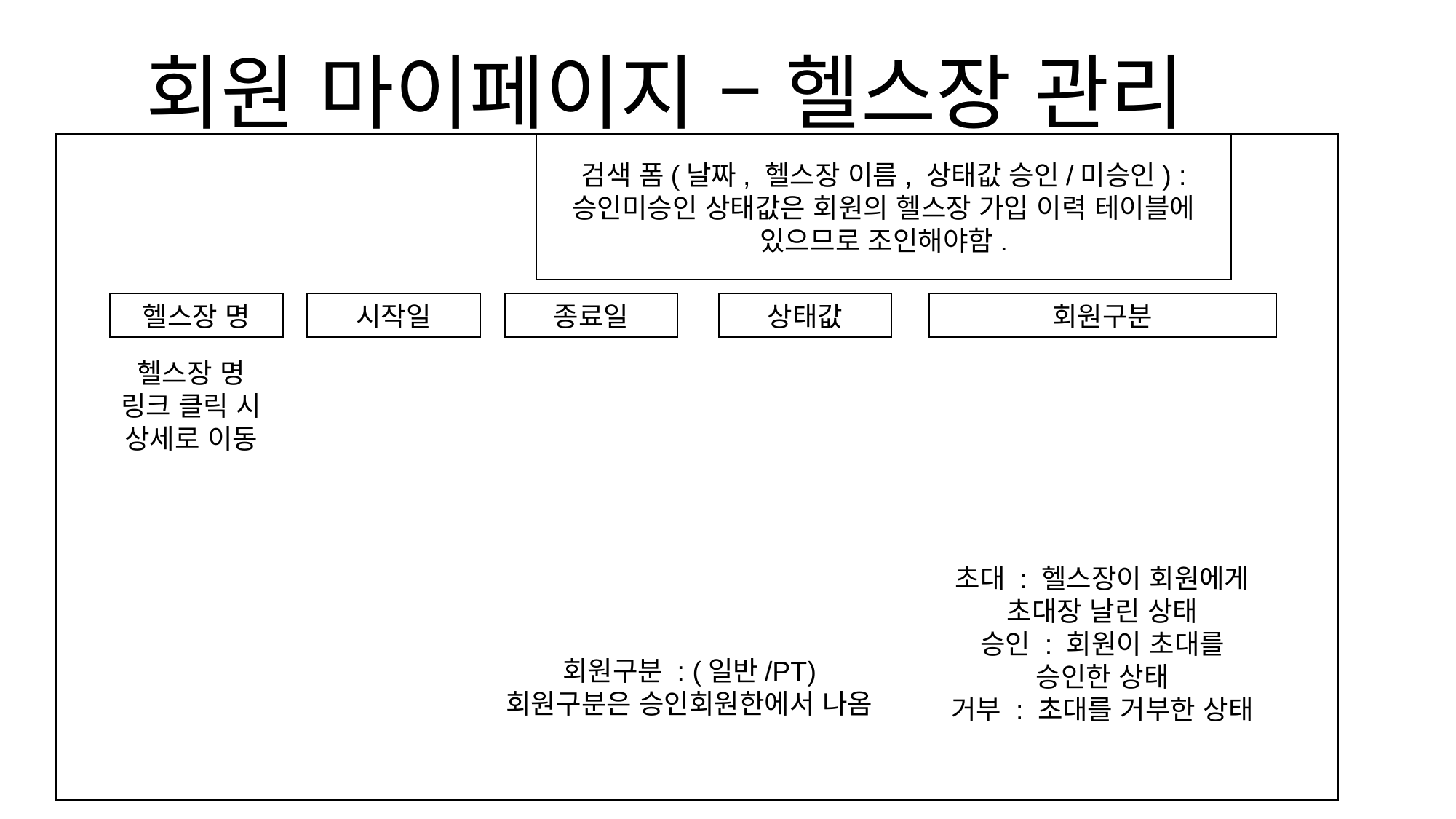

회원 마이페이지 – 헬스장 관리

검색 폼(날짜, 헬스장 이름, 상태값 승인/미승인) : 승인미승인 상태값은 회원의 헬스장 가입 이력 테이블에 있으므로 조인해야함.
헬스장 명
시작일
종료일
상태값
회원구분
헬스장 명 링크 클릭 시 상세로 이동
초대 : 헬스장이 회원에게 초대장 날린 상태
승인 : 회원이 초대를 승인한 상태
거부 : 초대를 거부한 상태

회원구분 : (일반/PT)
회원구분은 승인회원한에서 나옴